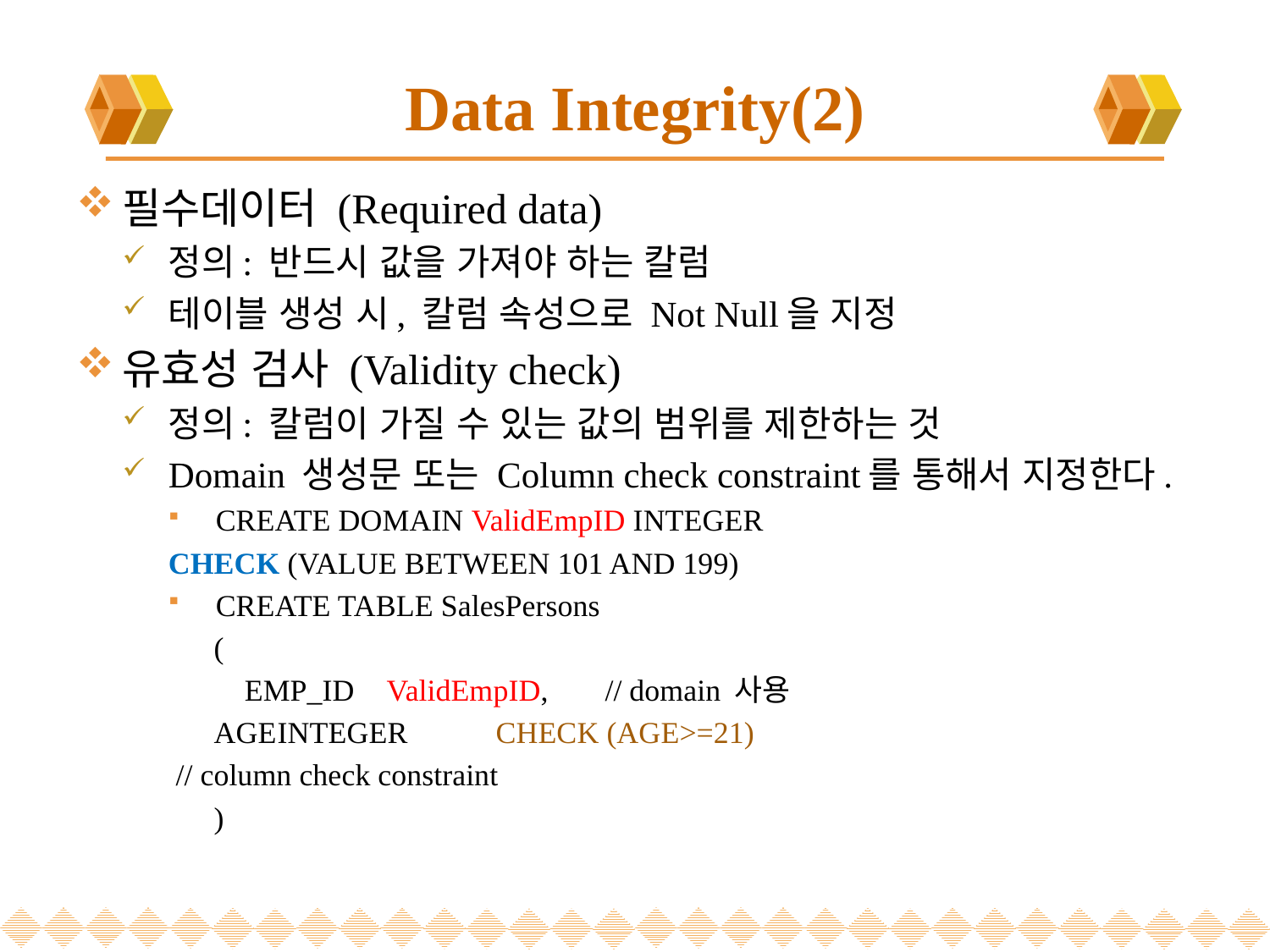

# Data Integrity(2)
필수데이터 (Required data)
정의: 반드시 값을 가져야 하는 칼럼
테이블 생성 시, 칼럼 속성으로 Not Null을 지정
유효성 검사 (Validity check)
정의: 칼럼이 가질 수 있는 값의 범위를 제한하는 것
Domain 생성문 또는 Column check constraint를 통해서 지정한다.
CREATE DOMAIN ValidEmpID INTEGER
		CHECK (VALUE BETWEEN 101 AND 199)
CREATE TABLE SalesPersons
      (
          EMP_ID	ValidEmpID,	// domain 사용
	      AGE		INTEGER	CHECK (AGE>=21)
					 // column check constraint
      )